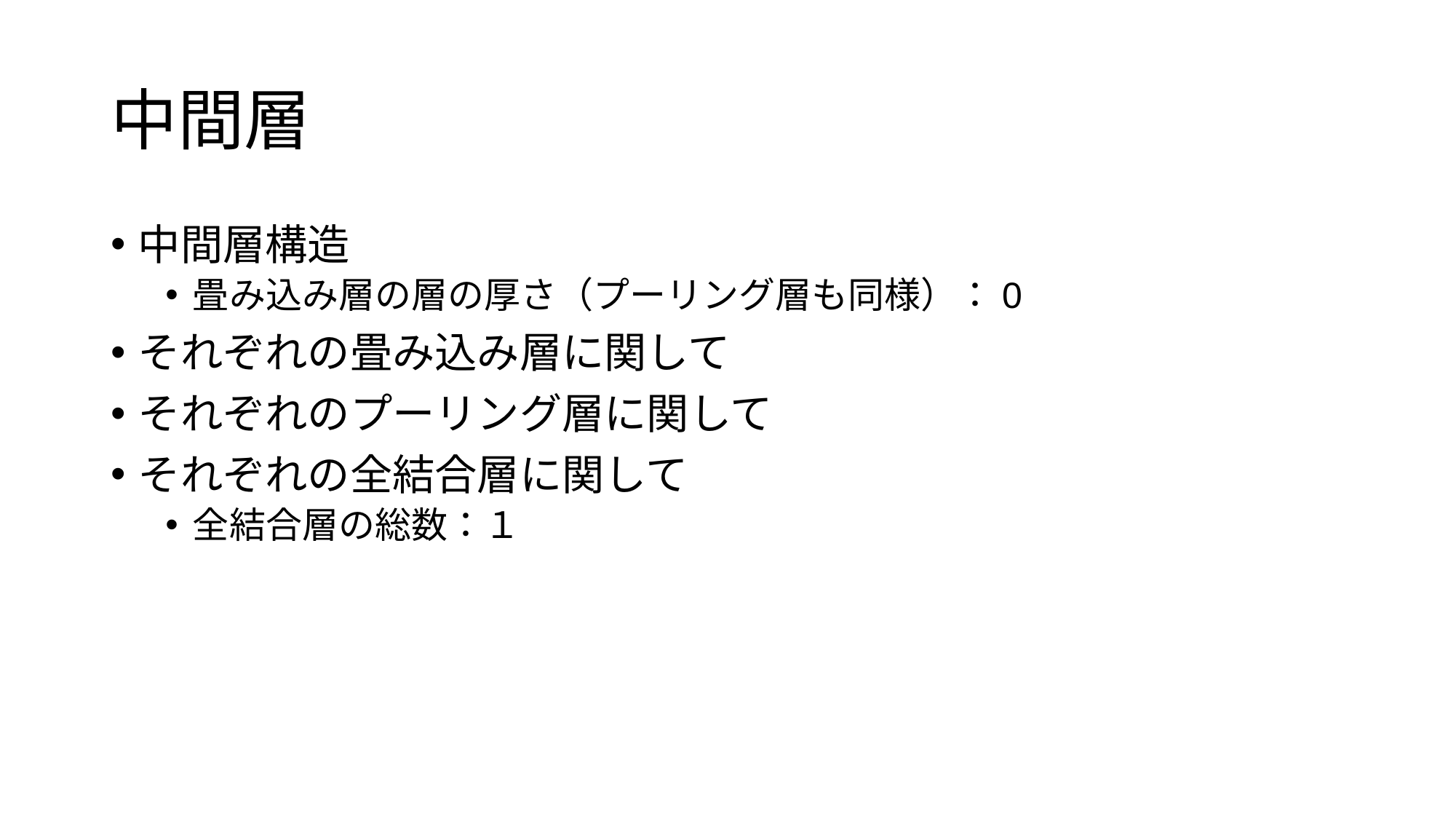

# 中間層
中間層構造
畳み込み層の層の厚さ（プーリング層も同様）：0
それぞれの畳み込み層に関して
それぞれのプーリング層に関して
それぞれの全結合層に関して
全結合層の総数：１